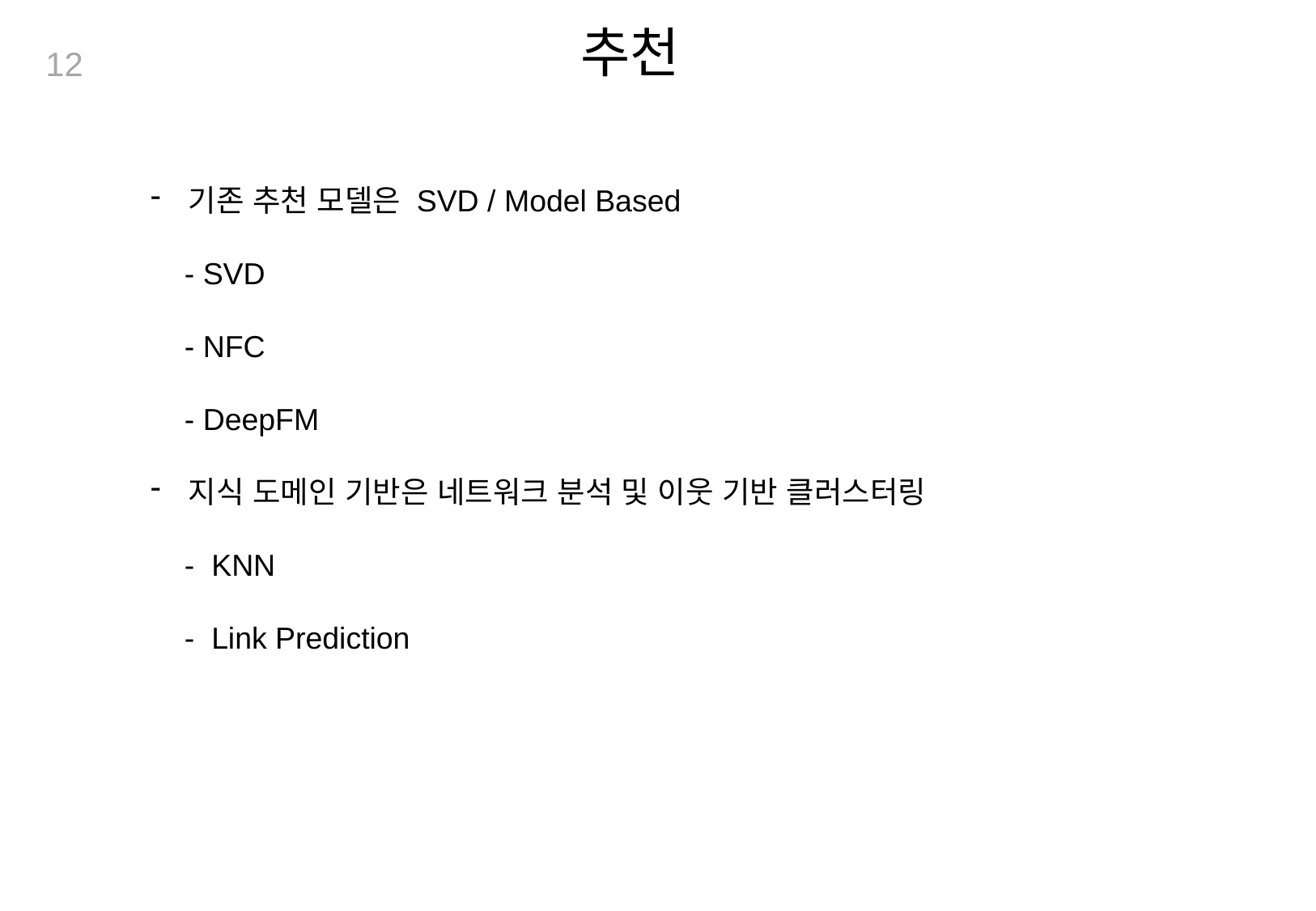

추천
12
기존 추천 모델은 SVD / Model Based

    - SVD

    - NFC

    - DeepFM

지식 도메인 기반은 네트워크 분석 및 이웃 기반 클러스터링

    -  KNN

    -  Link Prediction